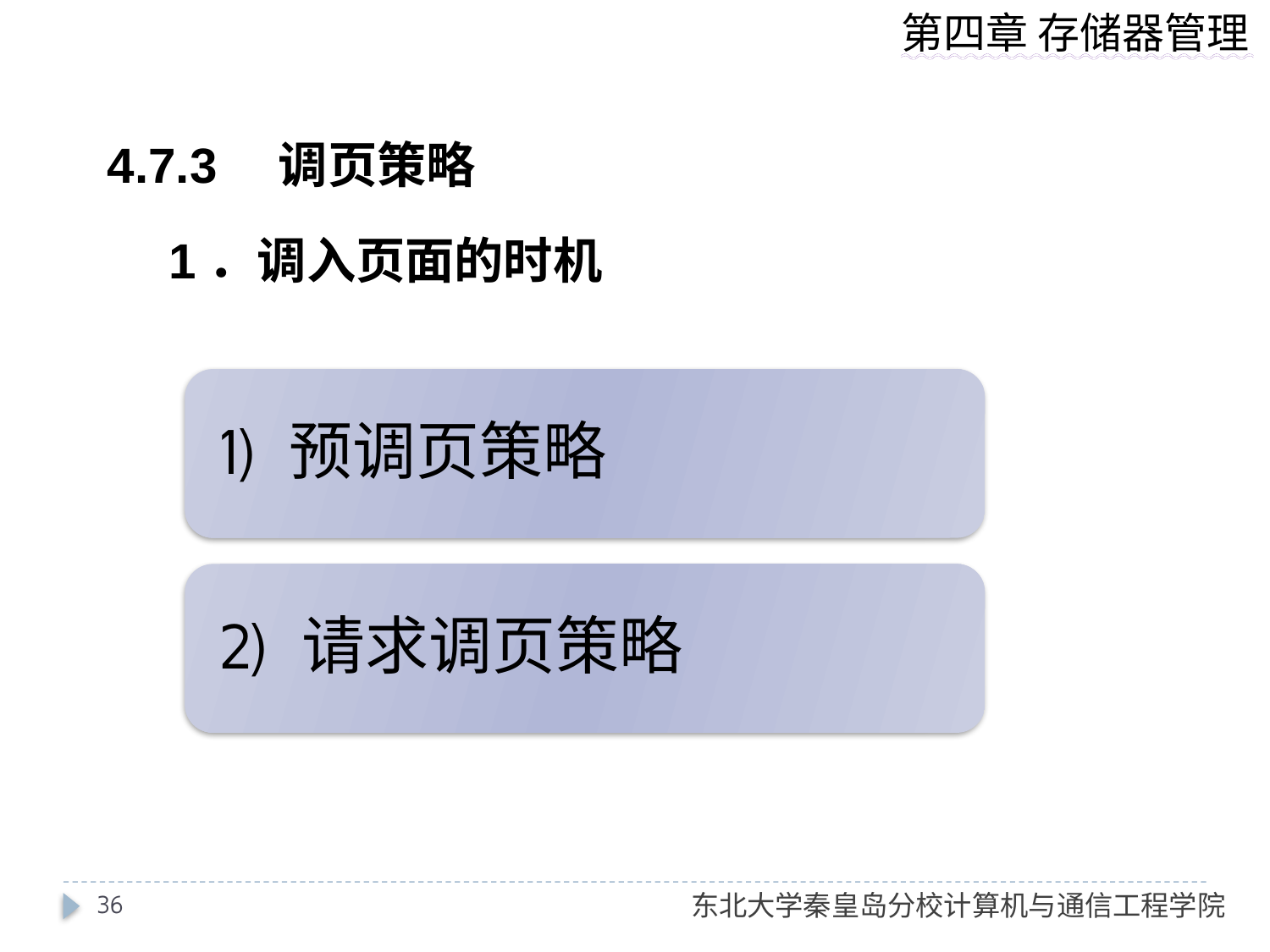

4.7.3　调页策略
　1．调入页面的时机
1) 预调页策略
2) 请求调页策略
36